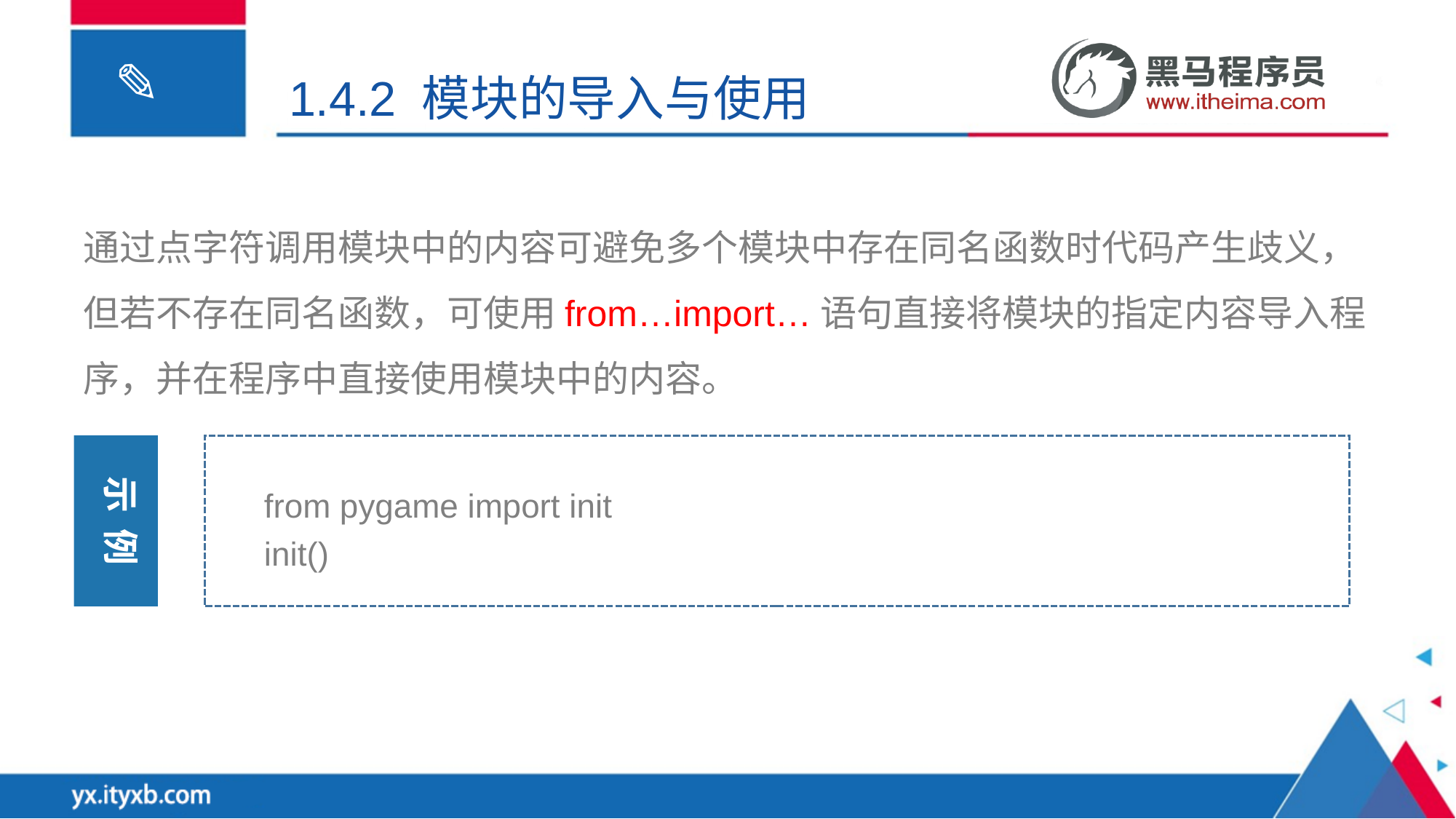

1.4.2 模块的导入与使用
通过点字符调用模块中的内容可避免多个模块中存在同名函数时代码产生歧义，但若不存在同名函数，可使用from…import…语句直接将模块的指定内容导入程序，并在程序中直接使用模块中的内容。

示  例

from pygame import init
init()